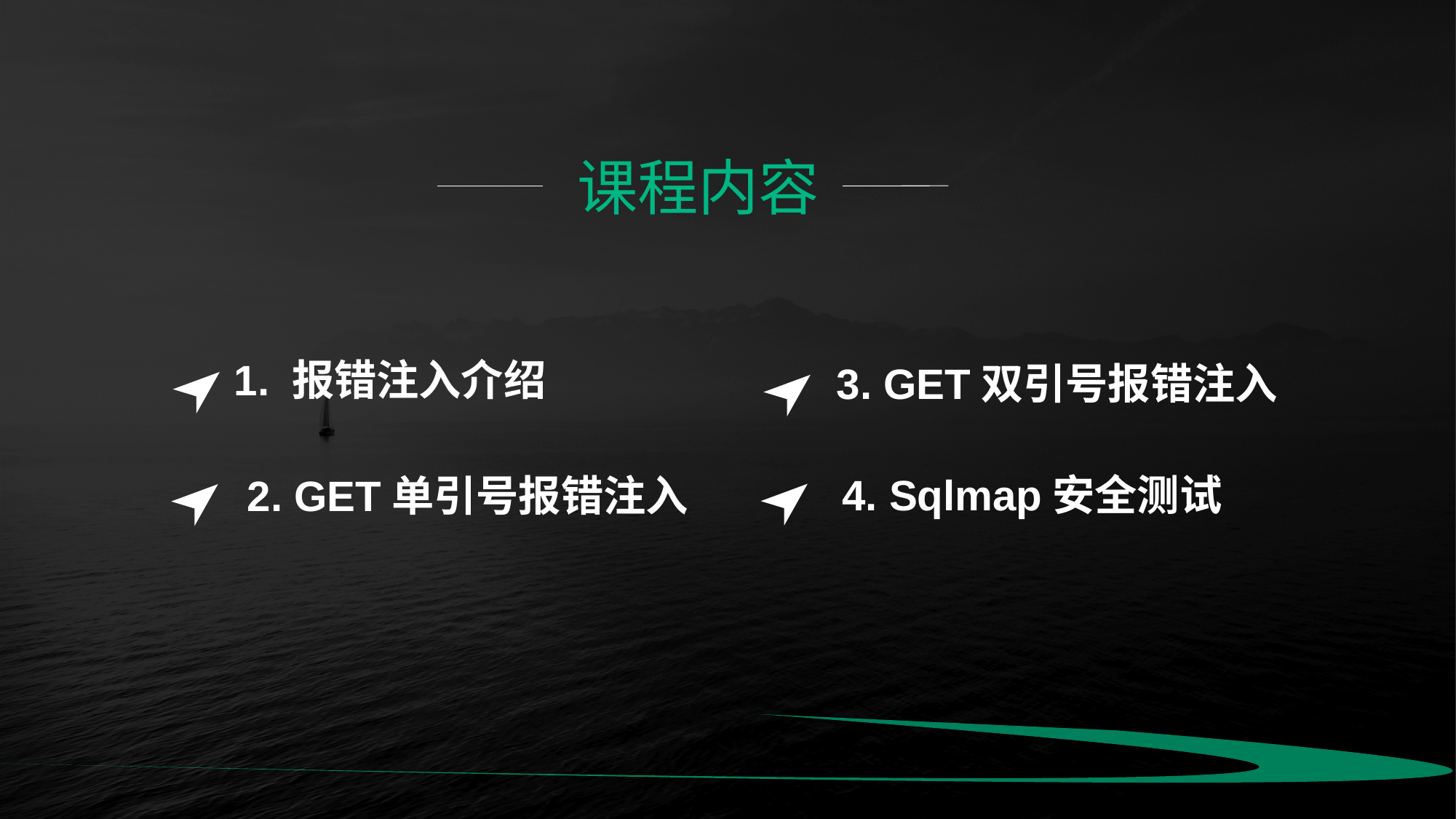

课程内容
1. 报错注入介绍

2. GET单引号报错注入

3. GET双引号报错注入

4. Sqlmap安全测试